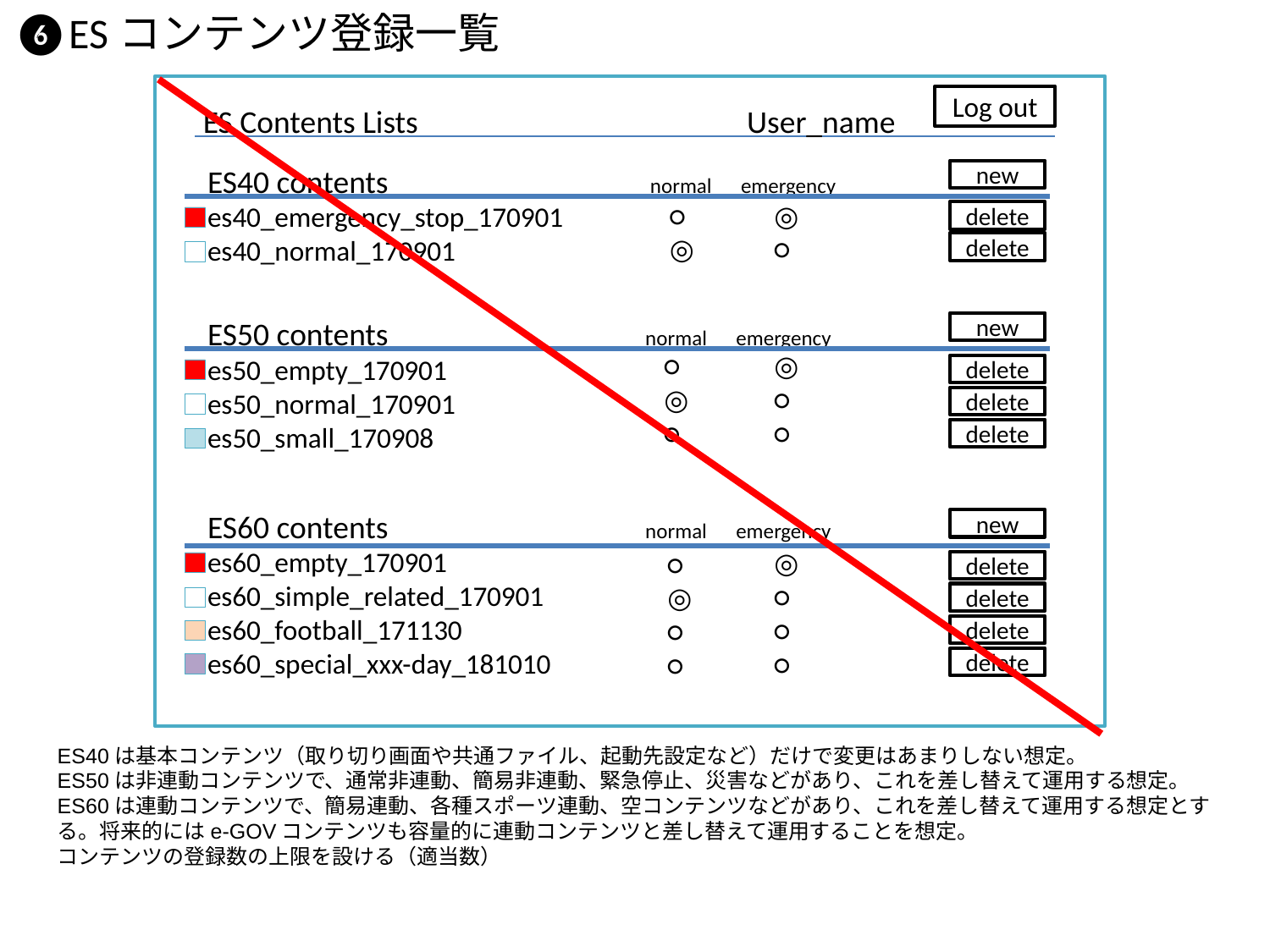

❻ESコンテンツ登録一覧

ES Contents Lists
User_name
Log out
ES40 contents                                                      normal      emergency
es40_emergency_stop_170901                                   es40_normal_170901
new
○◎
◎○
delete

delete

ES50 contents                                                     normal      emergency
es50_empty_170901
es50_normal_170901
es50_small_170908
new
◎○○
○◎○
delete

delete

delete

ES60 contents                                                     normal      emergency
es60_empty_170901
es60_simple_related_170901
es60_football_171130
es60_special_xxx-day_181010
new
◎○○○
○◎○○
delete

delete

delete

delete

ES40は基本コンテンツ（取り切り画面や共通ファイル、起動先設定など）だけで変更はあまりしない想定。
ES50は非連動コンテンツで、通常非連動、簡易非連動、緊急停止、災害などがあり、これを差し替えて運用する想定。
ES60は連動コンテンツで、簡易連動、各種スポーツ連動、空コンテンツなどがあり、これを差し替えて運用する想定とする。将来的にはe-GOVコンテンツも容量的に連動コンテンツと差し替えて運用することを想定。
コンテンツの登録数の上限を設ける（適当数）